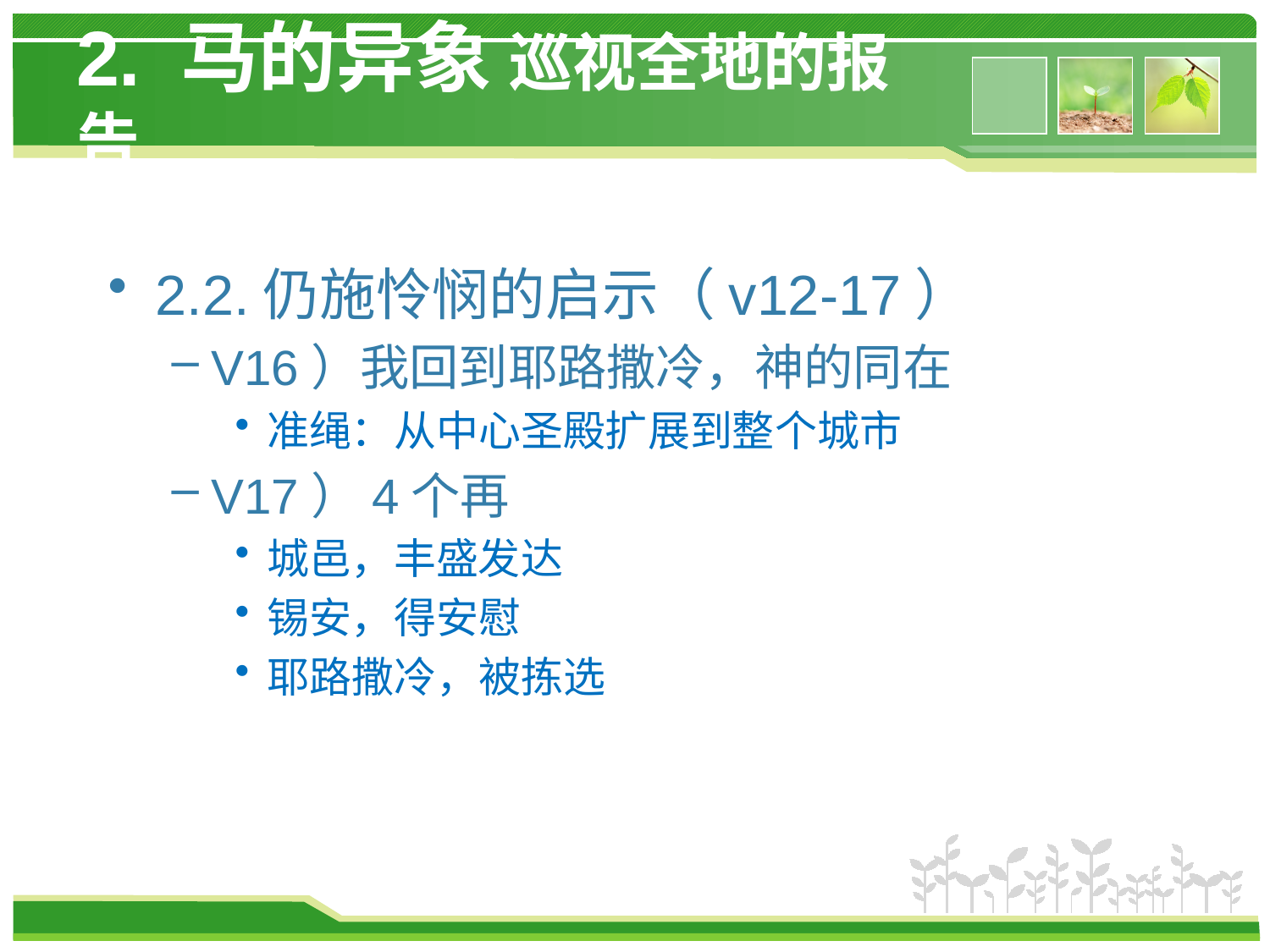

# 2. 马的异象 巡视全地的报告
2.2.仍施怜悯的启示（v12-17）
V16）我回到耶路撒冷，神的同在
准绳：从中心圣殿扩展到整个城市
V17）4个再
城邑，丰盛发达
锡安，得安慰
耶路撒冷，被拣选